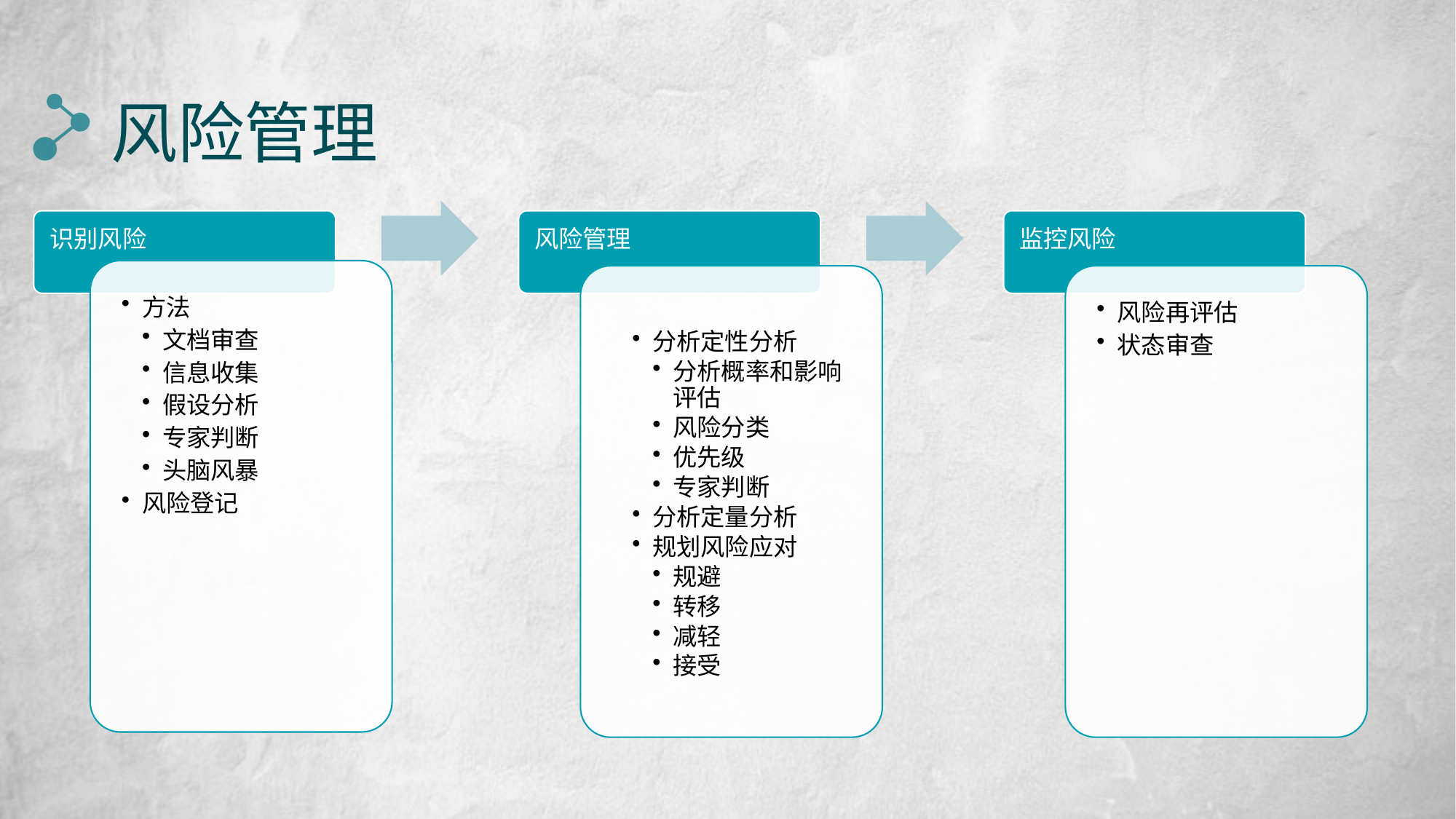

# 风险管理
识别风险
方法
文档审查
信息收集
假设分析
专家判断
头脑风暴
风险登记

风险管理

分析定性分析
分析概率和影响评估
风险分类
优先级
专家判断
分析定量分析
规划风险应对
规避
转移
减轻
接受

监控风险
风险再评估
状态审查